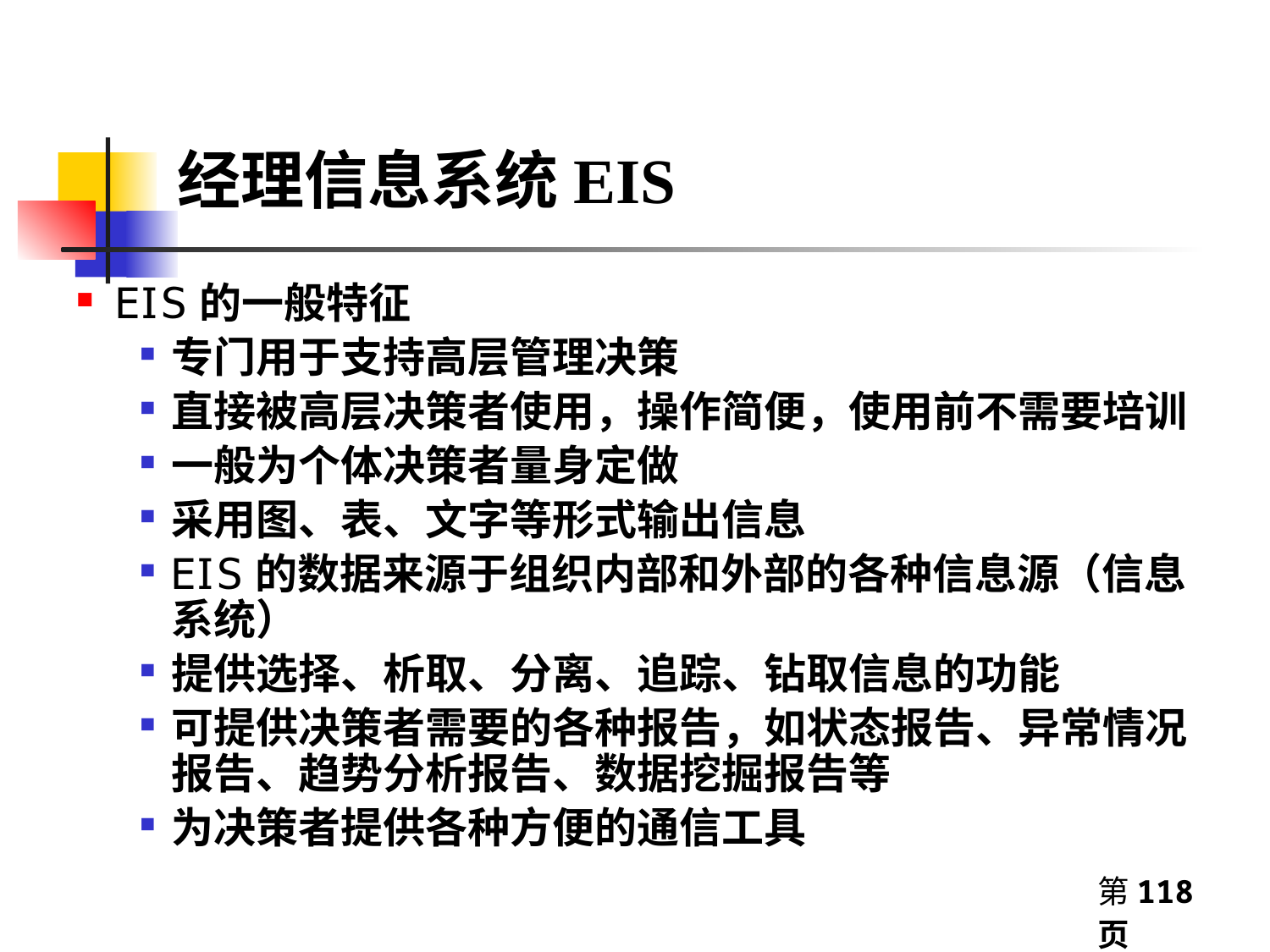

# 经理信息系统EIS
EIS的一般特征
专门用于支持高层管理决策
直接被高层决策者使用，操作简便，使用前不需要培训
一般为个体决策者量身定做
采用图、表、文字等形式输出信息
EIS的数据来源于组织内部和外部的各种信息源（信息系统）
提供选择、析取、分离、追踪、钻取信息的功能
可提供决策者需要的各种报告，如状态报告、异常情况报告、趋势分析报告、数据挖掘报告等
为决策者提供各种方便的通信工具